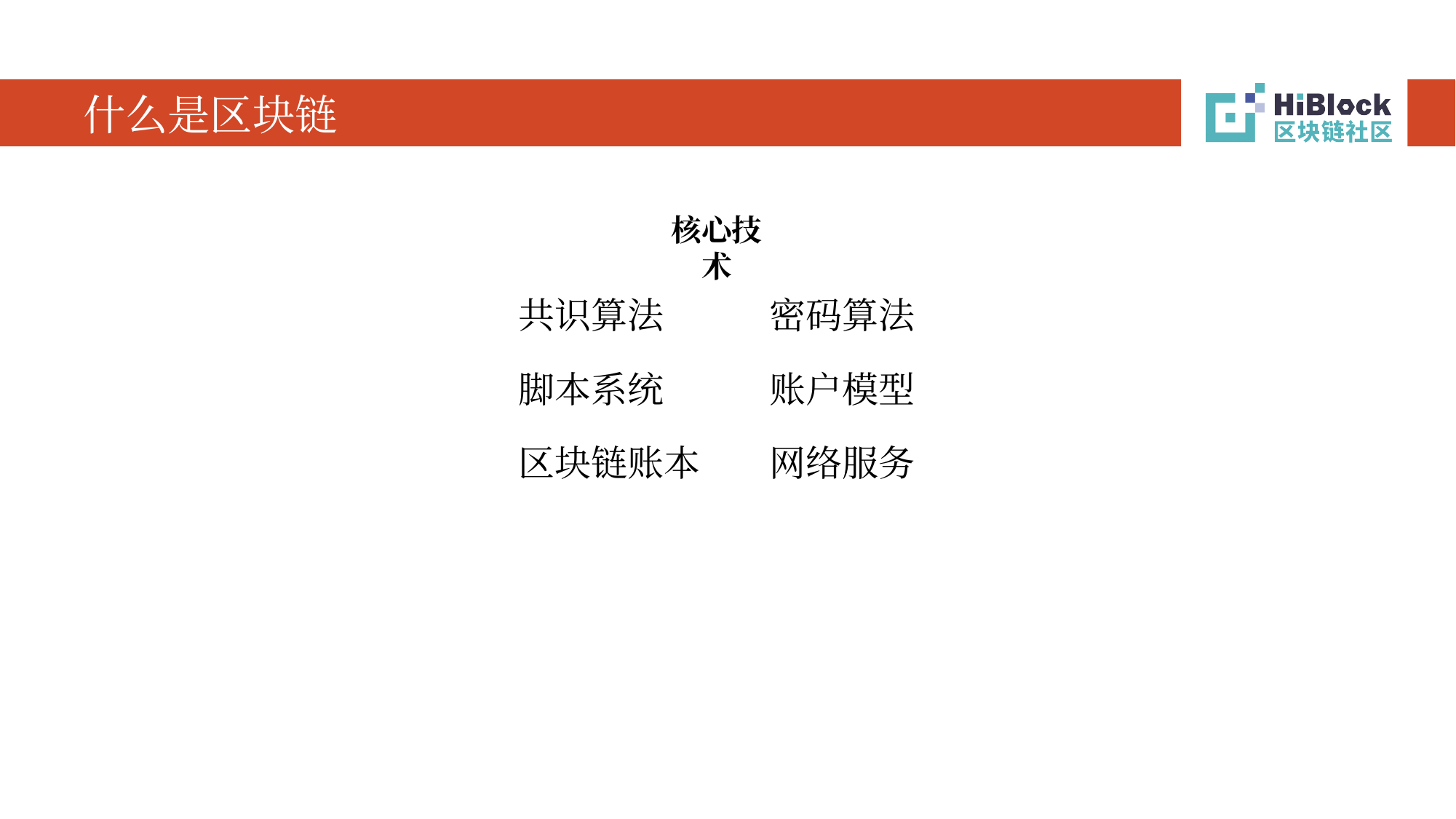

# 什么是区块链

核心技术
共识算法
密码算法
账户模型
脚本系统
区块链账本
网络服务